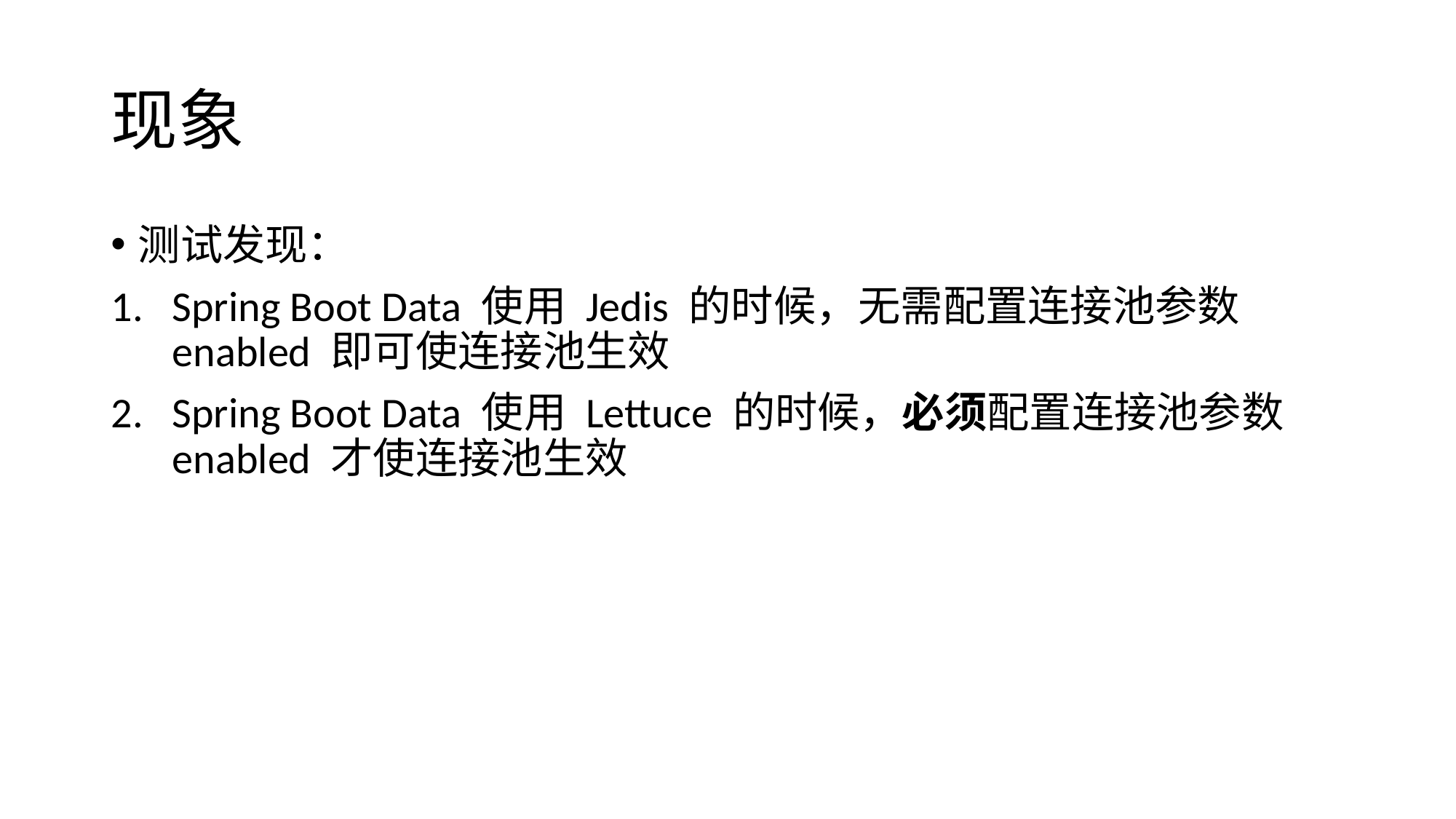

# 现象
测试发现：
Spring Boot Data 使用 Jedis 的时候，无需配置连接池参数 enabled 即可使连接池生效
Spring Boot Data 使用 Lettuce 的时候，必须配置连接池参数 enabled 才使连接池生效